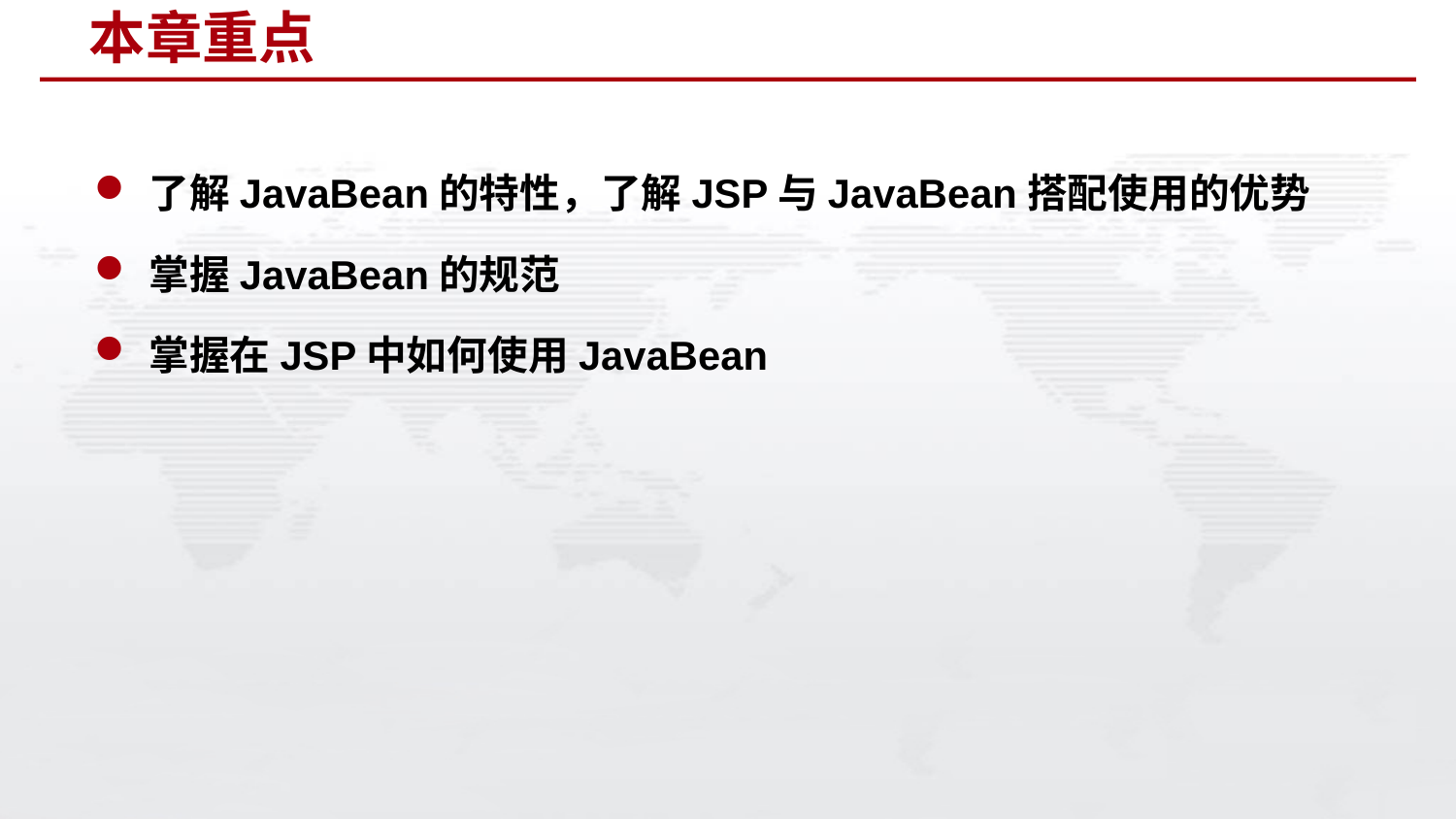

# 本章重点
了解JavaBean的特性，了解JSP与JavaBean搭配使用的优势
掌握JavaBean的规范
掌握在JSP中如何使用JavaBean